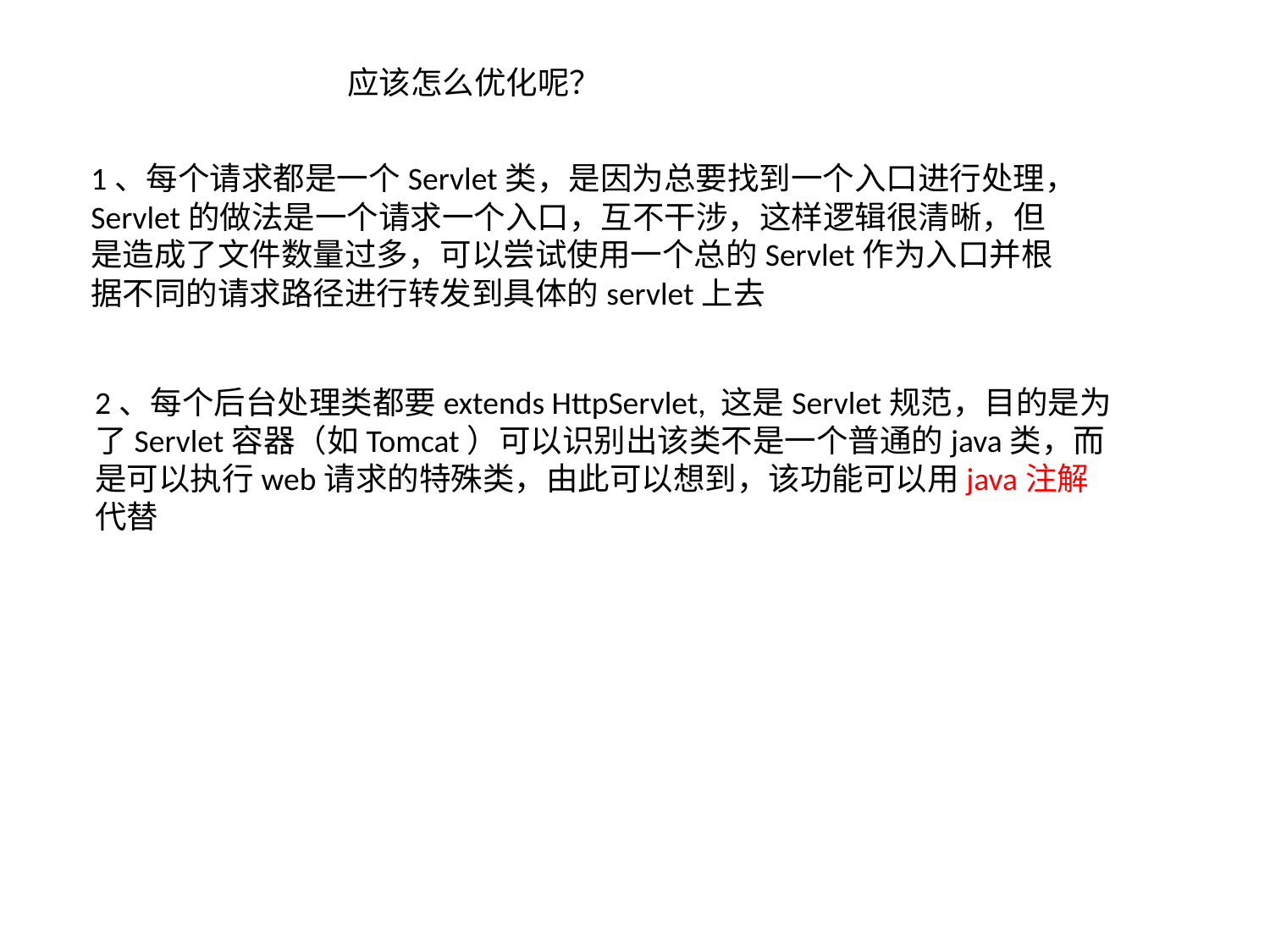

应该怎么优化呢？
1、每个请求都是一个Servlet类，是因为总要找到一个入口进行处理，Servlet的做法是一个请求一个入口，互不干涉，这样逻辑很清晰，但是造成了文件数量过多，可以尝试使用一个总的Servlet作为入口并根据不同的请求路径进行转发到具体的servlet上去
2、每个后台处理类都要extends HttpServlet, 这是Servlet规范，目的是为了Servlet容器（如Tomcat）可以识别出该类不是一个普通的java类，而是可以执行web请求的特殊类，由此可以想到，该功能可以用java注解代替